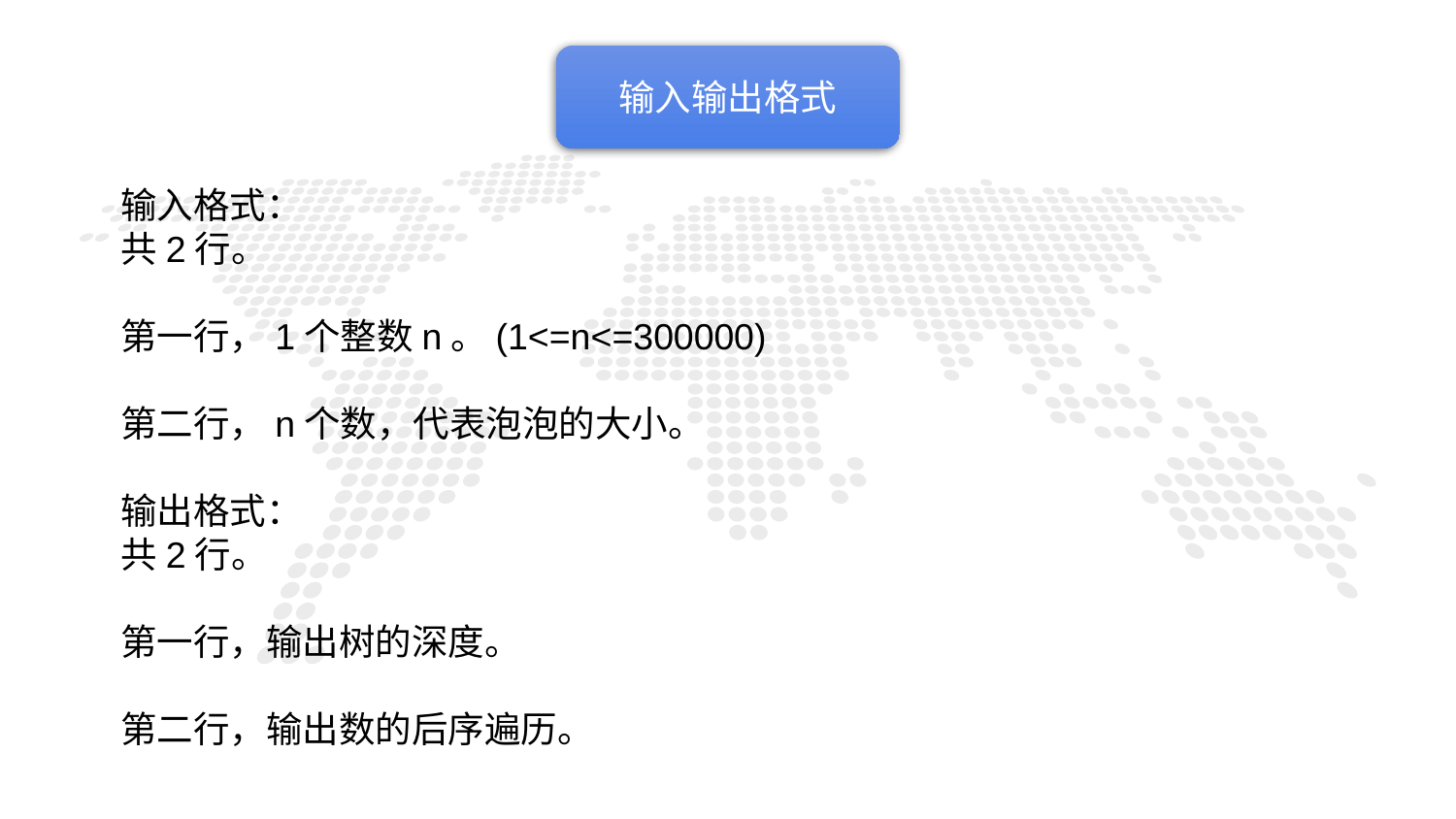

输入输出格式
输入格式：
共2行。

第一行，1个整数n。(1<=n<=300000)

第二行，n个数，代表泡泡的大小。

输出格式：
共2行。

第一行，输出树的深度。

第二行，输出数的后序遍历。